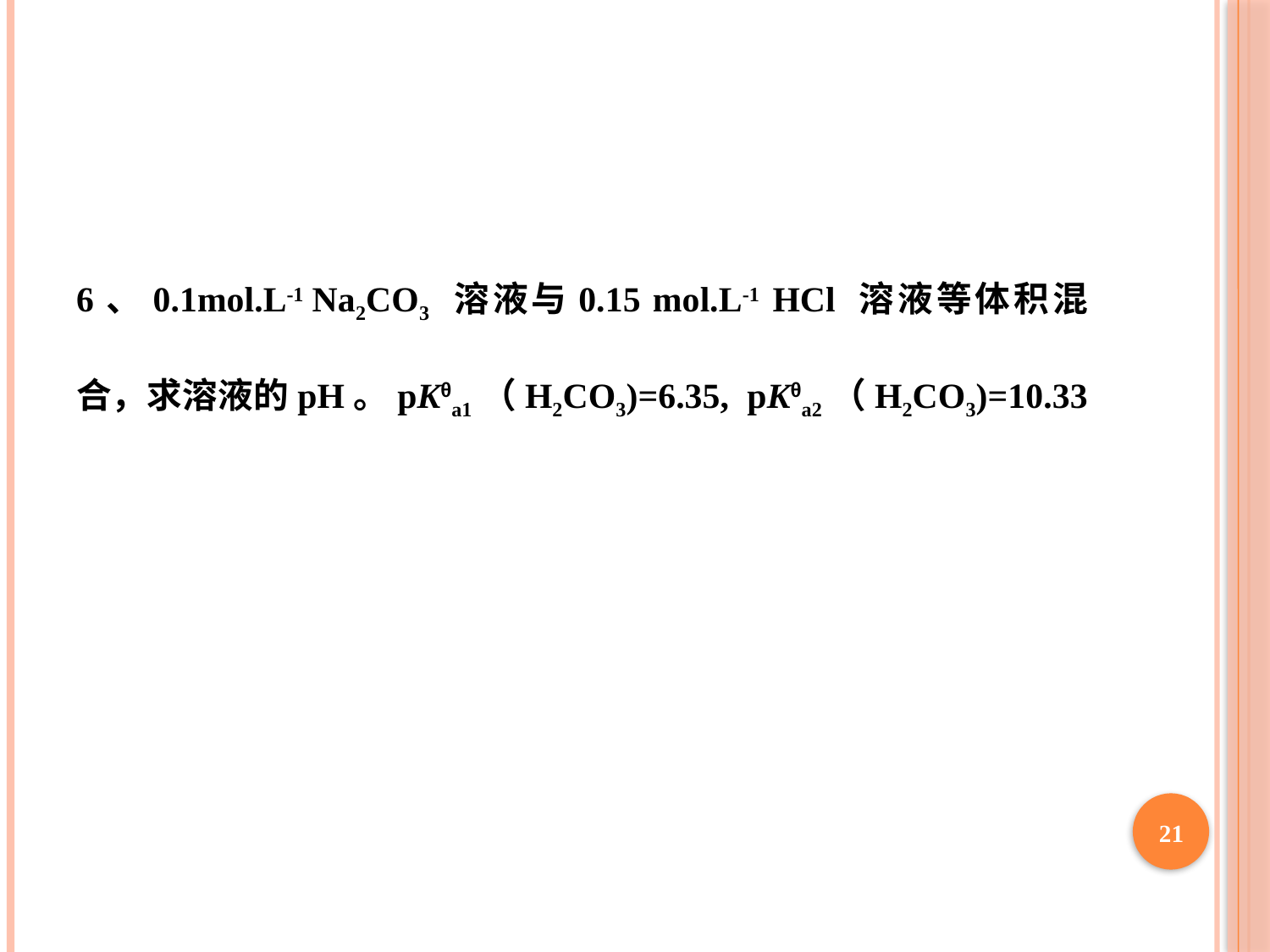

#
6、0.1mol.L-1 Na2CO3 溶液与0.15 mol.L-1 HCl 溶液等体积混合，求溶液的pH。pKθa1（H2CO3)=6.35,  pKθa2（H2CO3)=10.33

21